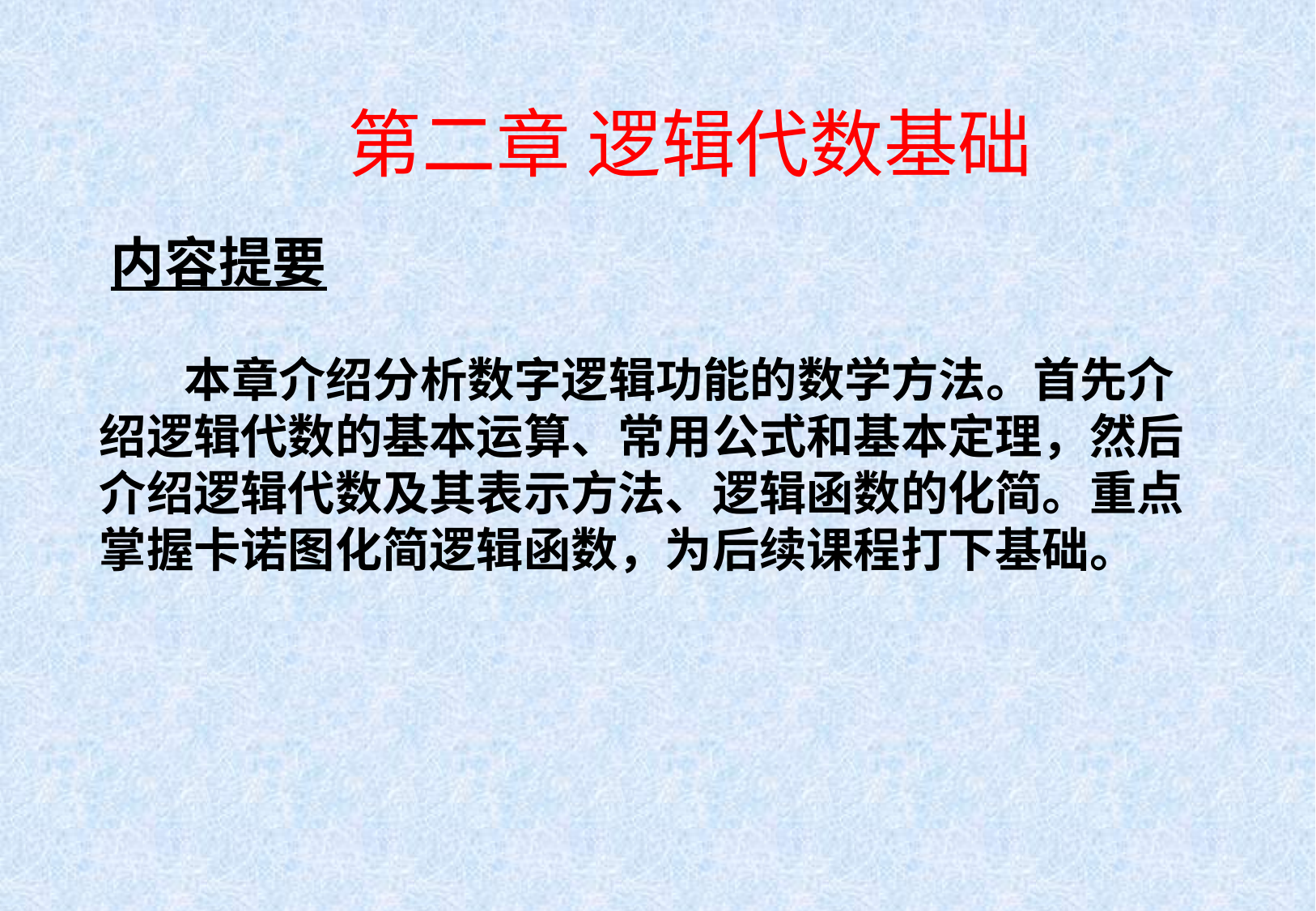

# 第二章 逻辑代数基础
内容提要
          本章介绍分析数字逻辑功能的数学方法。首先介绍逻辑代数的基本运算、常用公式和基本定理，然后介绍逻辑代数及其表示方法、逻辑函数的化简。重点掌握卡诺图化简逻辑函数，为后续课程打下基础。